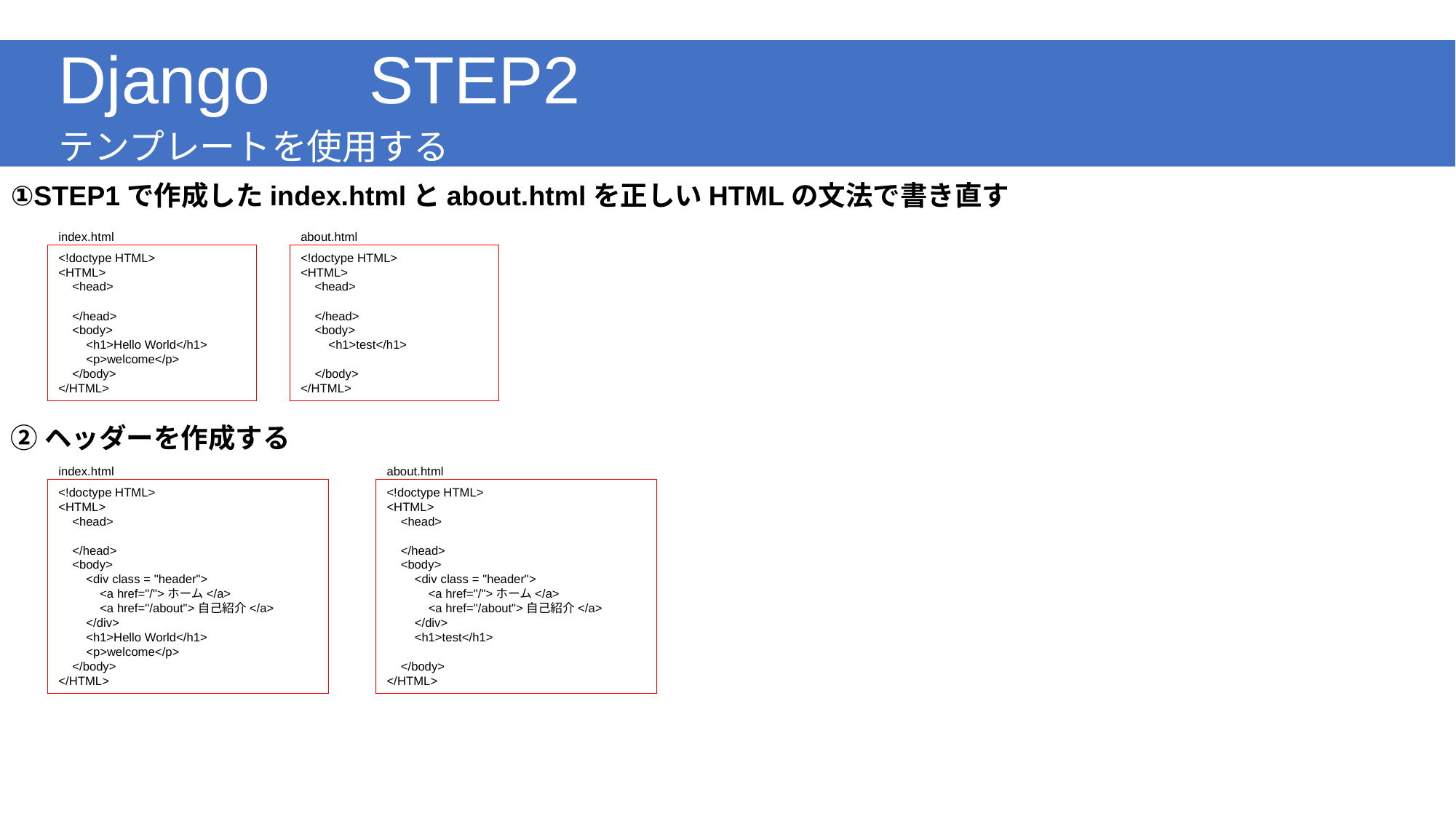

# Django　STEP2
テンプレートを使用する
①STEP1で作成したindex.htmlとabout.htmlを正しいHTMLの文法で書き直す
index.html
about.html
<!doctype HTML>
<HTML>
    <head>

    </head>
    <body>
        <h1>Hello World</h1>
        <p>welcome</p>
    </body>
</HTML>
<!doctype HTML>
<HTML>
    <head>

    </head>
    <body>
        <h1>test</h1>

    </body>
</HTML>
②ヘッダーを作成する
index.html
about.html
<!doctype HTML>
<HTML>
    <head>

    </head>
    <body>
        <div class = "header">
            <a href="/">ホーム</a>
            <a href="/about">自己紹介</a>
        </div>
        <h1>Hello World</h1>
        <p>welcome</p>
    </body>
</HTML>
<!doctype HTML>
<HTML>
    <head>

    </head>
    <body>
        <div class = "header">
            <a href="/">ホーム</a>
            <a href="/about">自己紹介</a>
        </div>
        <h1>test</h1>

    </body>
</HTML>